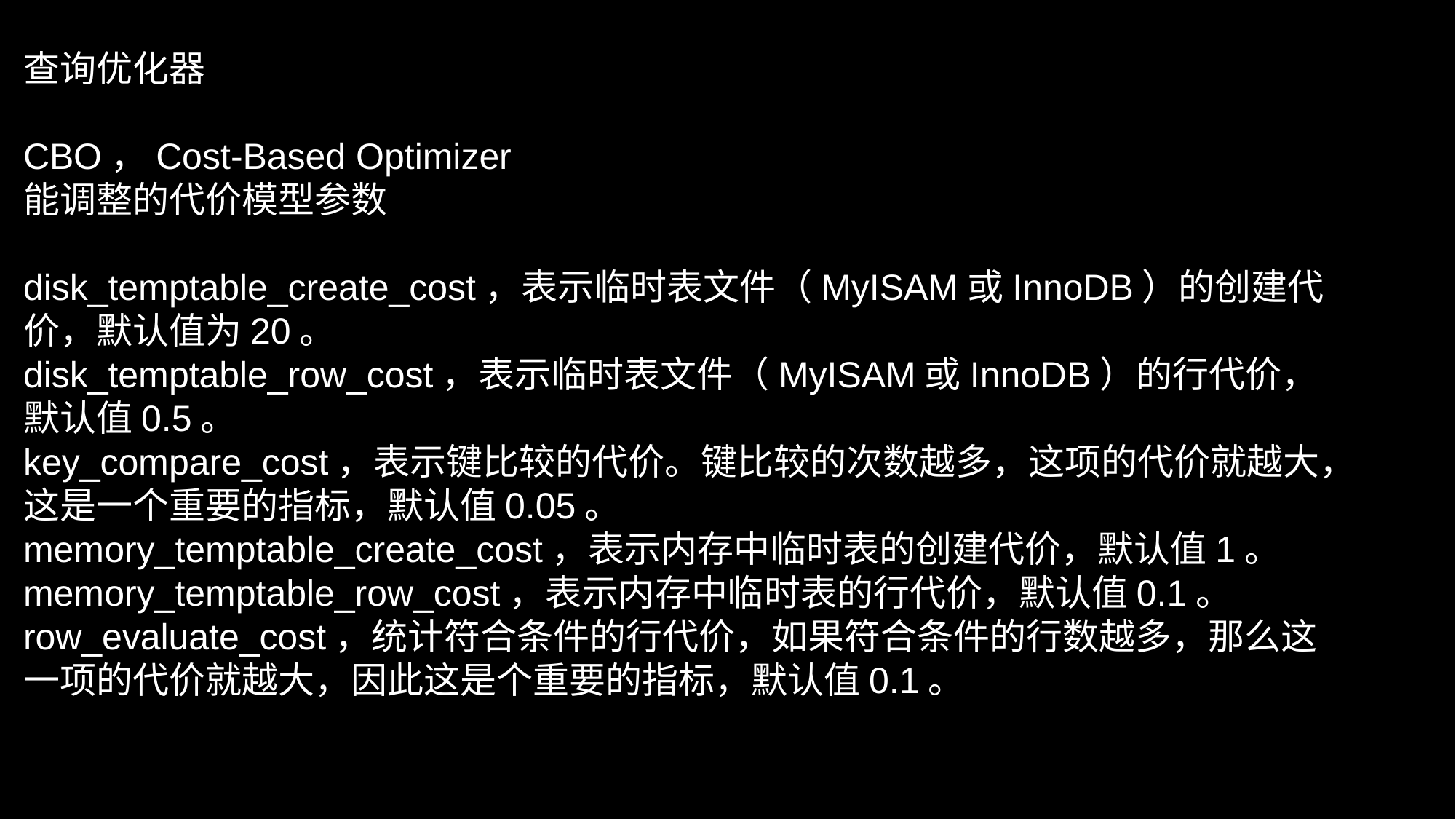

查询优化器

CBO，Cost-Based Optimizer
能调整的代价模型参数

disk_temptable_create_cost，表示临时表文件（MyISAM或InnoDB）的创建代价，默认值为20。
disk_temptable_row_cost，表示临时表文件（MyISAM或InnoDB）的行代价，默认值0.5。
key_compare_cost，表示键比较的代价。键比较的次数越多，这项的代价就越大，这是一个重要的指标，默认值0.05。
memory_temptable_create_cost，表示内存中临时表的创建代价，默认值1。
memory_temptable_row_cost，表示内存中临时表的行代价，默认值0.1。
row_evaluate_cost，统计符合条件的行代价，如果符合条件的行数越多，那么这一项的代价就越大，因此这是个重要的指标，默认值0.1。